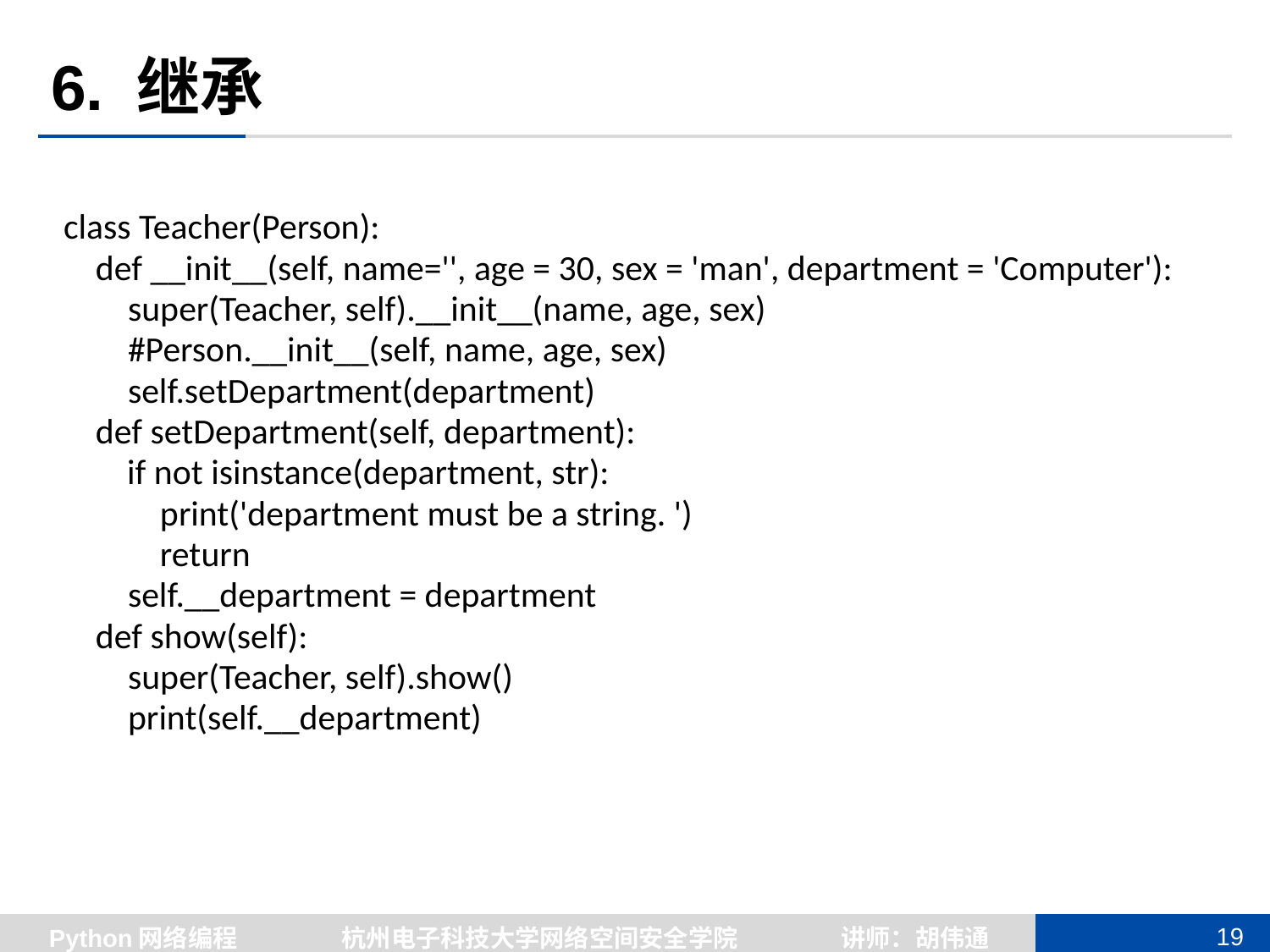

# 6. 继承
class Teacher(Person):
    def __init__(self, name='', age = 30, sex = 'man', department = 'Computer'):
        super(Teacher, self).__init__(name, age, sex)
        #Person.__init__(self, name, age, sex)
        self.setDepartment(department)
    def setDepartment(self, department):
	  if not isinstance(department, str):
            print('department must be a string. ')
            return
        self.__department = department
    def show(self):
        super(Teacher, self).show()
        print(self.__department)